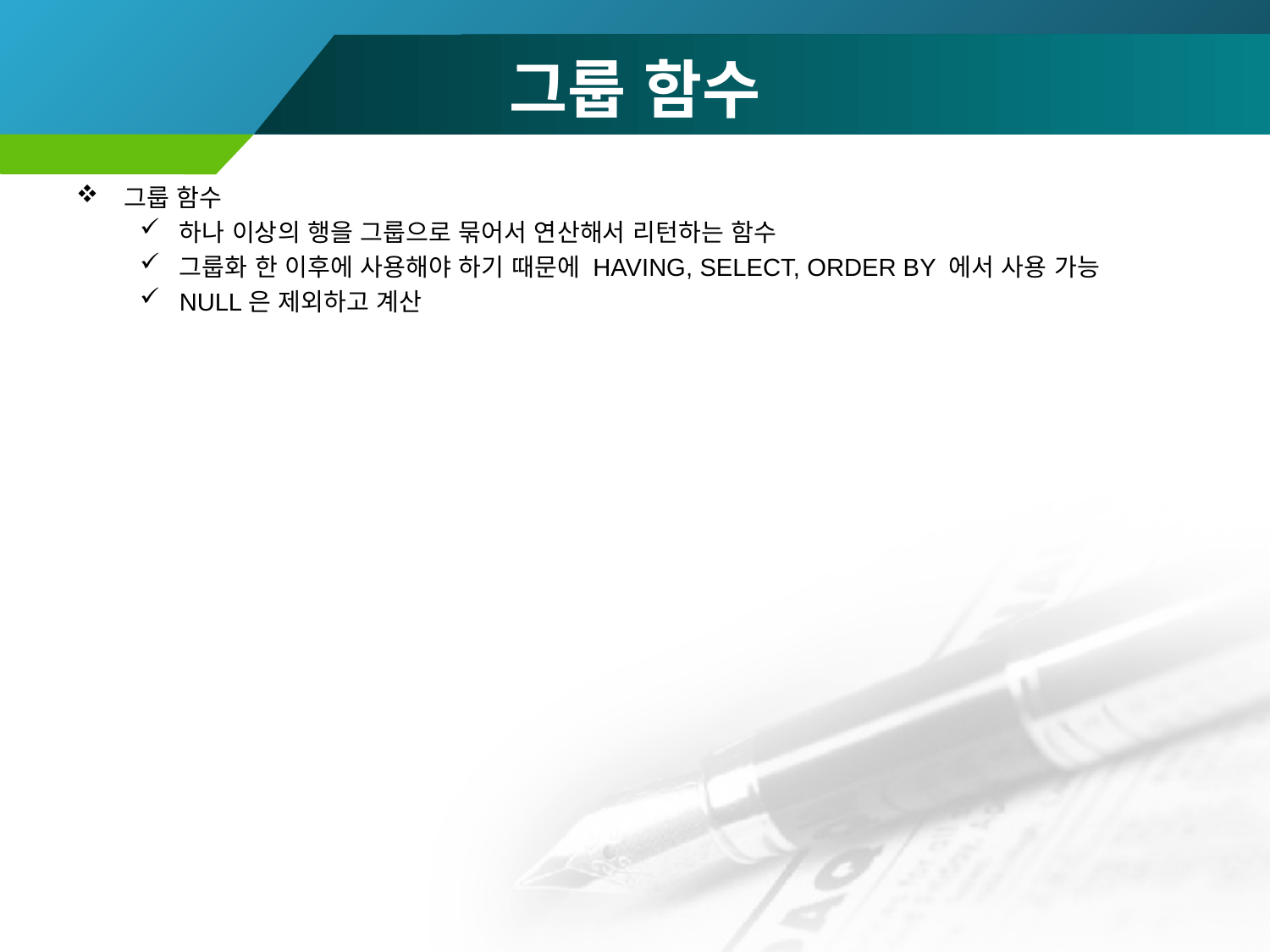

# 그룹 함수
그룹 함수
하나 이상의 행을 그룹으로 묶어서 연산해서 리턴하는 함수
그룹화 한 이후에 사용해야 하기 때문에 HAVING, SELECT, ORDER BY 에서 사용 가능
NULL은 제외하고 계산